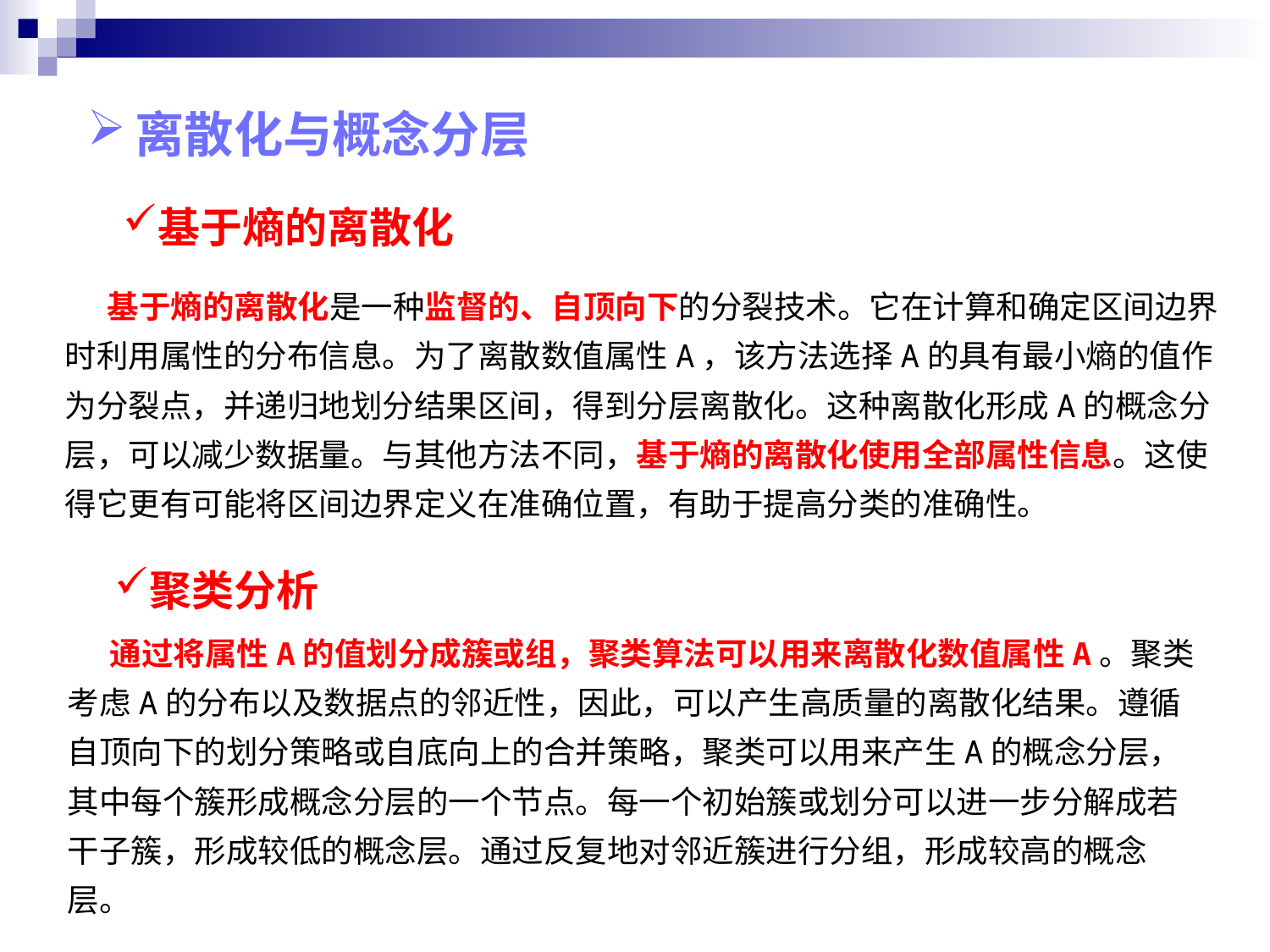

离散化与概念分层
基于熵的离散化
基于熵的离散化是一种监督的、自顶向下的分裂技术。它在计算和确定区间边界时利用属性的分布信息。为了离散数值属性A，该方法选择A的具有最小熵的值作为分裂点，并递归地划分结果区间，得到分层离散化。这种离散化形成A的概念分层，可以减少数据量。与其他方法不同，基于熵的离散化使用全部属性信息。这使得它更有可能将区间边界定义在准确位置，有助于提高分类的准确性。
聚类分析
通过将属性A的值划分成簇或组，聚类算法可以用来离散化数值属性A。聚类考虑A的分布以及数据点的邻近性，因此，可以产生高质量的离散化结果。遵循自顶向下的划分策略或自底向上的合并策略，聚类可以用来产生A的概念分层，其中每个簇形成概念分层的一个节点。每一个初始簇或划分可以进一步分解成若干子簇，形成较低的概念层。通过反复地对邻近簇进行分组，形成较高的概念层。